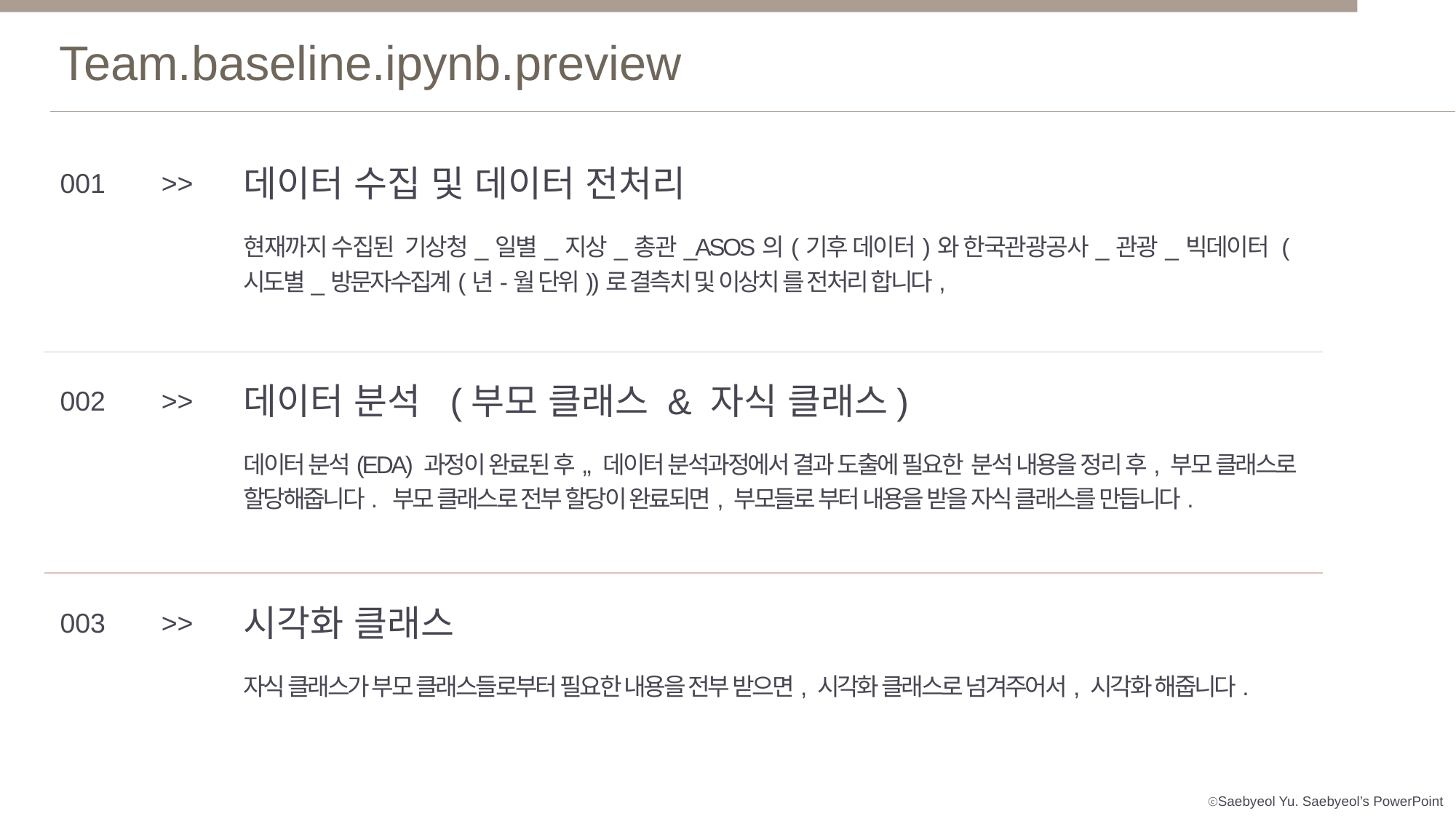

Team.baseline.ipynb.preview
데이터 수집 및 데이터 전처리
001
>>
현재까지 수집된  기상청_일별_지상_총관_ASOS의(기후 데이터)와 한국관광공사_관광_빅데이터 (시도별_방문자수집계(년-월 단위))로 결측치 및 이상치 를 전처리 합니다,
데이터 분석  (부모 클래스 & 자식 클래스)
002
>>
데이터 분석(EDA) 과정이 완료된 후,, 데이터 분석과정에서 결과 도출에 필요한  분석 내용을 정리 후, 부모 클래스로 할당해줍니다.  부모 클래스로 전부 할당이 완료되면, 부모들로 부터 내용을 받을 자식 클래스를 만듭니다.
시각화 클래스
003
>>
자식 클래스가 부모 클래스들로부터 필요한 내용을 전부 받으면, 시각화 클래스로 넘겨주어서, 시각화 해줍니다.